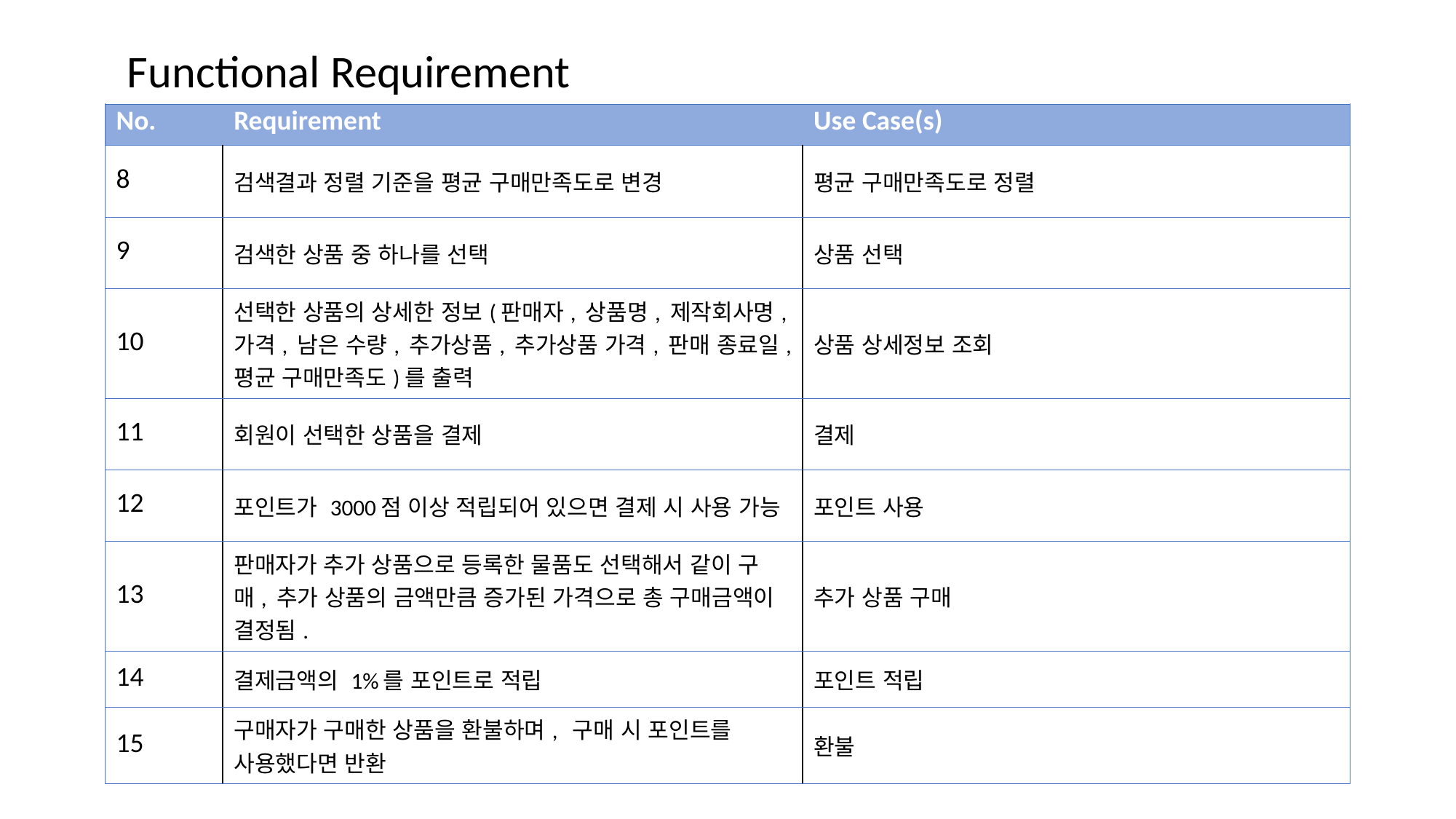

Functional Requirement
| No. | Requirement | Use Case(s) |
| --- | --- | --- |
| 8 | 검색결과 정렬 기준을 평균 구매만족도로 변경 | 평균 구매만족도로 정렬 |
| 9 | 검색한 상품 중 하나를 선택 | 상품 선택 |
| 10 | 선택한 상품의 상세한 정보(판매자, 상품명, 제작회사명, 가격, 남은 수량, 추가상품, 추가상품 가격, 판매 종료일, 평균 구매만족도)를 출력 | 상품 상세정보 조회 |
| 11 | 회원이 선택한 상품을 결제 | 결제 |
| 12 | 포인트가 3000점 이상 적립되어 있으면 결제 시 사용 가능 | 포인트 사용 |
| 13 | 판매자가 추가 상품으로 등록한 물품도 선택해서 같이 구매, 추가 상품의 금액만큼 증가된 가격으로 총 구매금액이 결정됨. | 추가 상품 구매 |
| 14 | 결제금액의 1%를 포인트로 적립 | 포인트 적립 |
| 15 | 구매자가 구매한 상품을 환불하며, 구매 시 포인트를 사용했다면 반환 | 환불 |